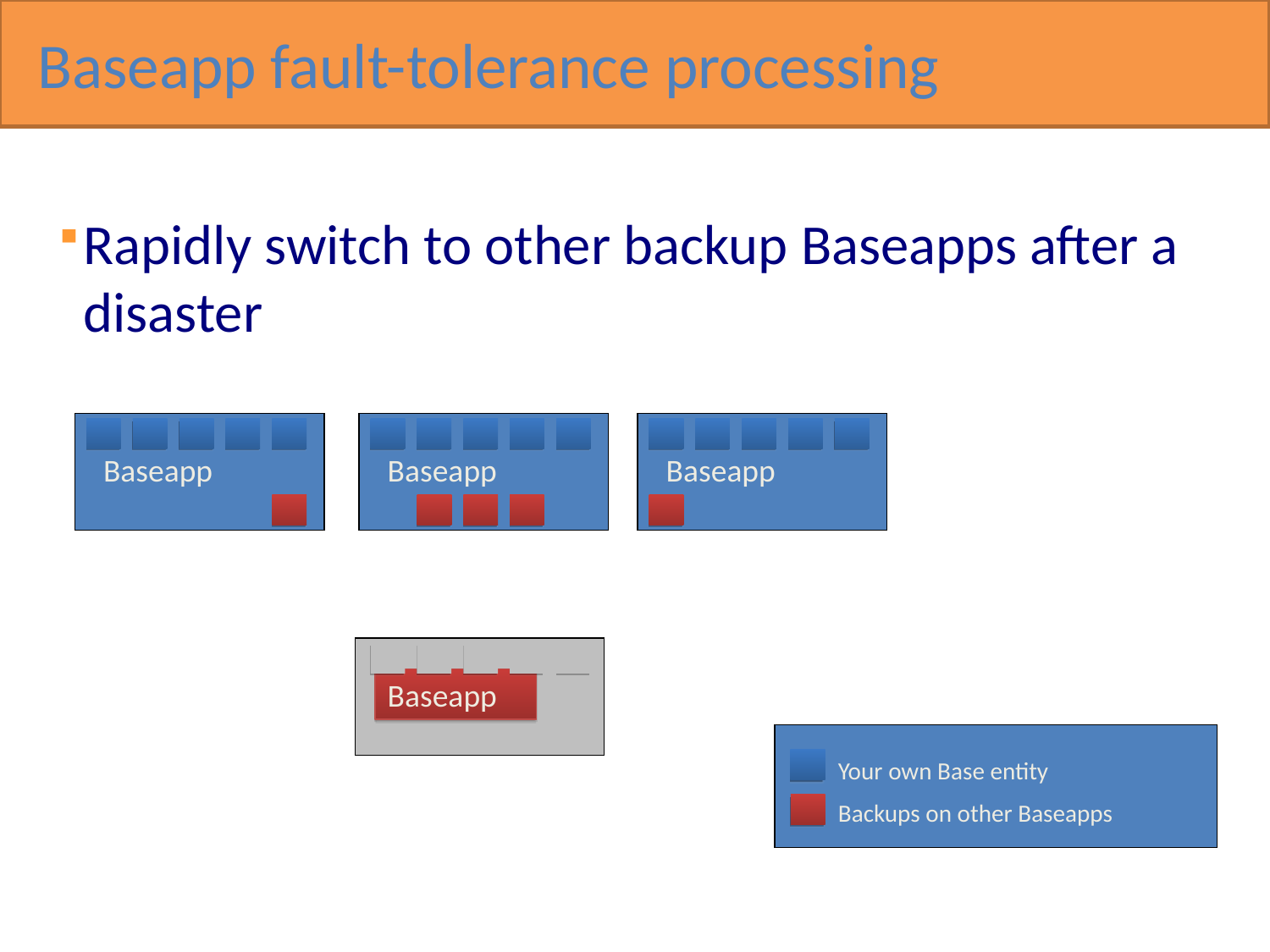

Baseapp fault-tolerance processing
Rapidly switch to other backup Baseapps after a disaster

Baseapp
Baseapp
Baseapp

Baseapp

自己的Base 实体
其他Baseapp上的base 实体的备份

Your own Base entity
Backups on other Baseapps